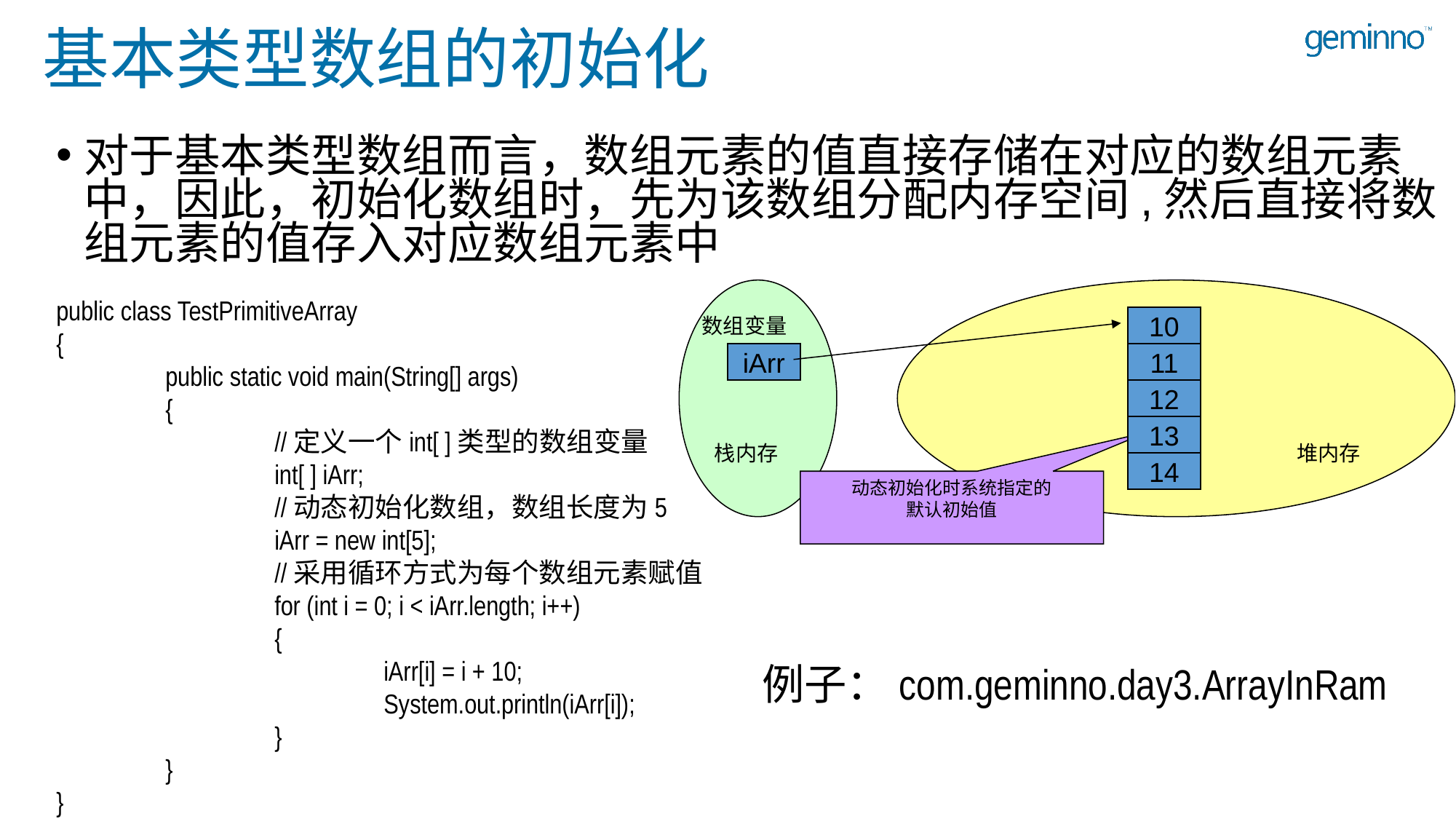

# 基本类型数组的初始化
对于基本类型数组而言，数组元素的值直接存储在对应的数组元素中，因此，初始化数组时，先为该数组分配内存空间,然后直接将数组元素的值存入对应数组元素中

数组变量
iArr
栈内存

10
11
12
13
14

堆内存
动态初始化时系统指定的
默认初始值
public class TestPrimitiveArray
{
	public static void main(String[] args)
	{
		//定义一个int[ ]类型的数组变量
		int[ ] iArr;
		//动态初始化数组，数组长度为5
		iArr = new int[5];
		//采用循环方式为每个数组元素赋值
		for (int i = 0; i < iArr.length; i++)
		{
			iArr[i] = i + 10;
			System.out.println(iArr[i]);
		}
	}
}

例子：com.geminno.day3.ArrayInRam